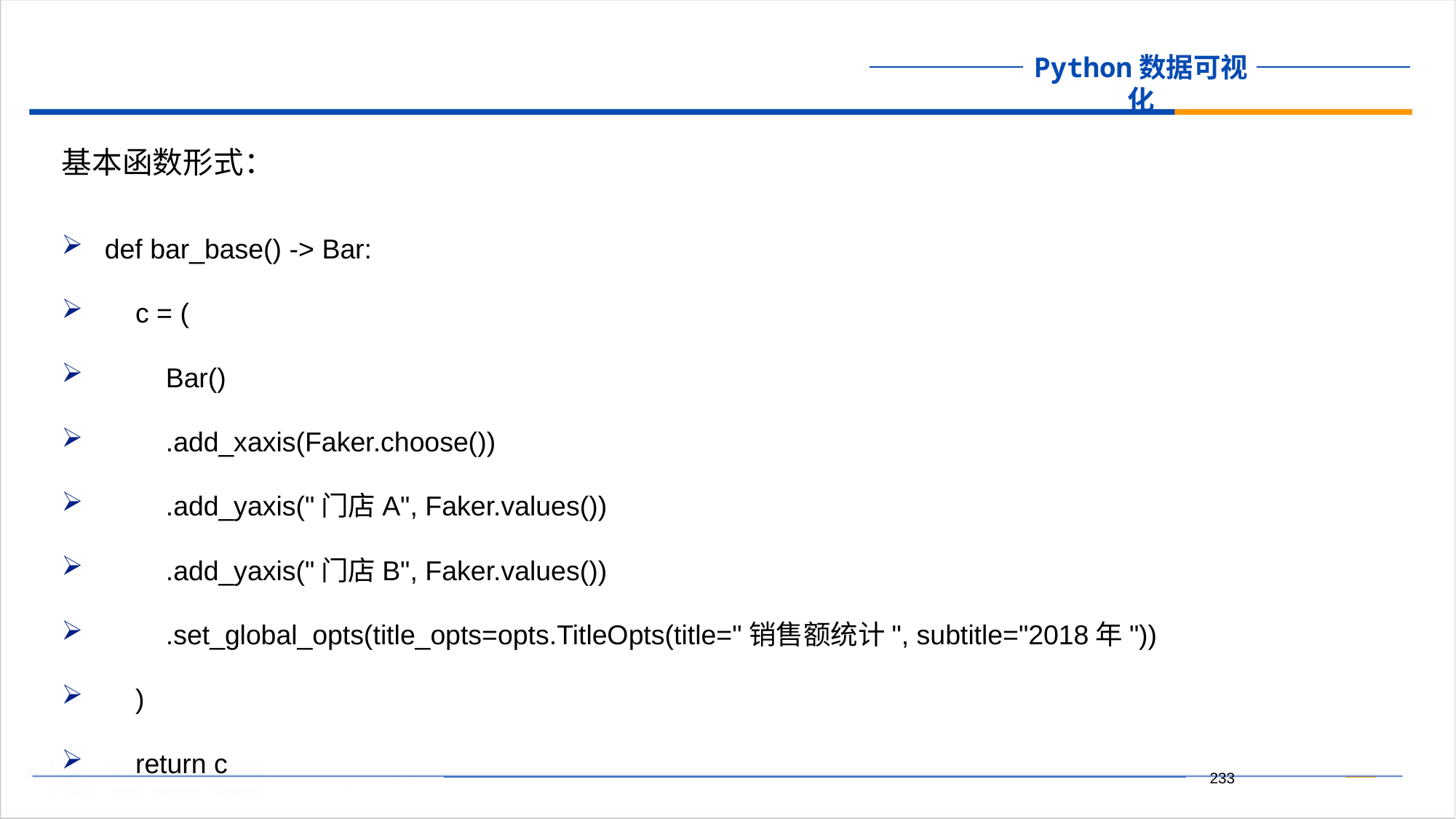

基本函数形式：
def bar_base() -> Bar:
    c = (
        Bar()
        .add_xaxis(Faker.choose())
        .add_yaxis("门店A", Faker.values())
        .add_yaxis("门店B", Faker.values())
        .set_global_opts(title_opts=opts.TitleOpts(title="销售额统计", subtitle="2018年"))
    )
    return c